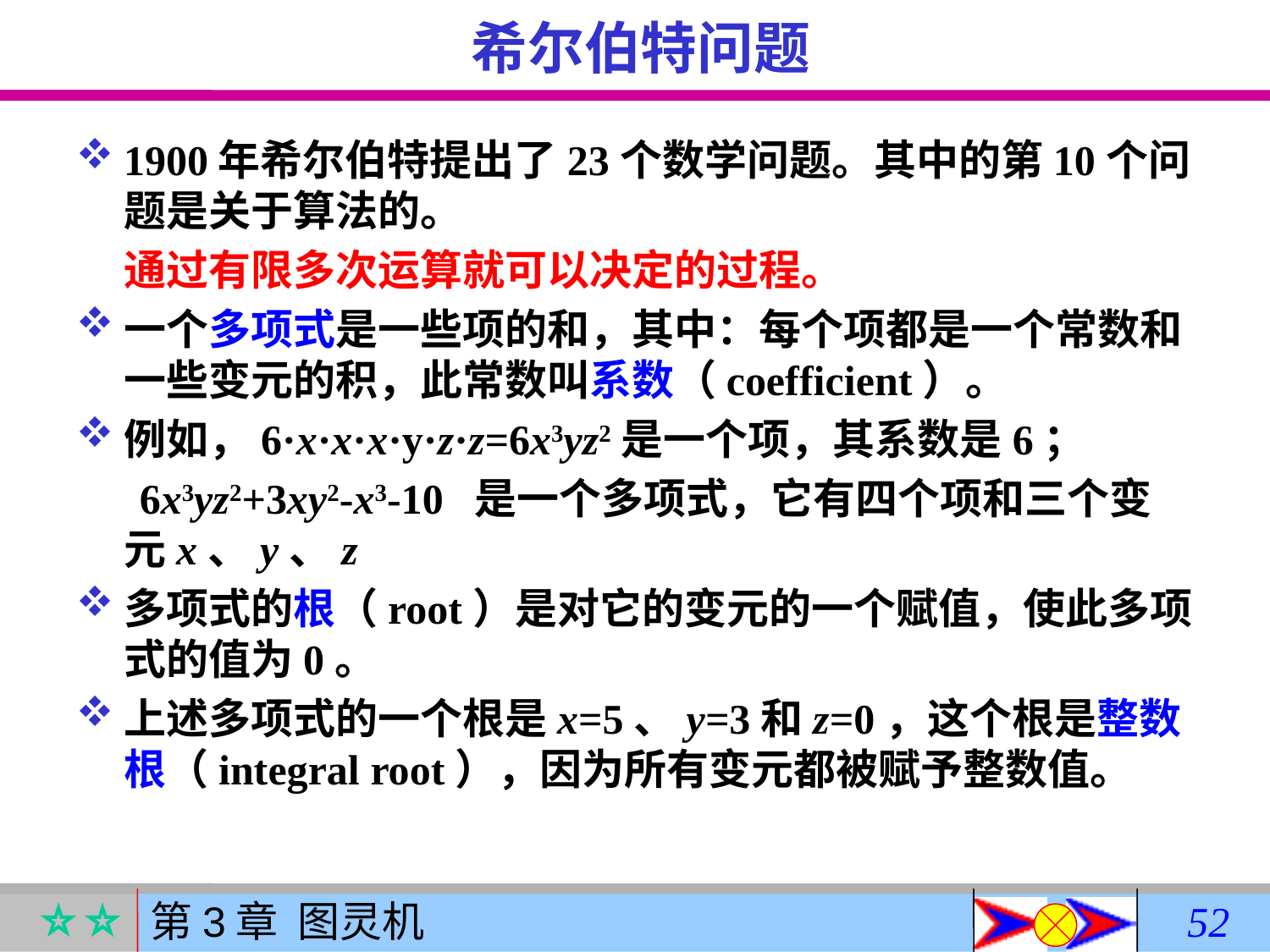

52
# 希尔伯特问题
1900年希尔伯特提出了23个数学问题。其中的第10个问题是关于算法的。
	通过有限多次运算就可以决定的过程。
一个多项式是一些项的和，其中：每个项都是一个常数和一些变元的积，此常数叫系数（coefficient）。
例如，6·x·x·x·y·z·z=6x3yz2是一个项，其系数是6；
      6x3yz2+3xy2-x3-10  是一个多项式，它有四个项和三个变元x、y、z
多项式的根（root）是对它的变元的一个赋值，使此多项式的值为0。
上述多项式的一个根是x=5、y=3和z=0，这个根是整数根（integral root），因为所有变元都被赋予整数值。